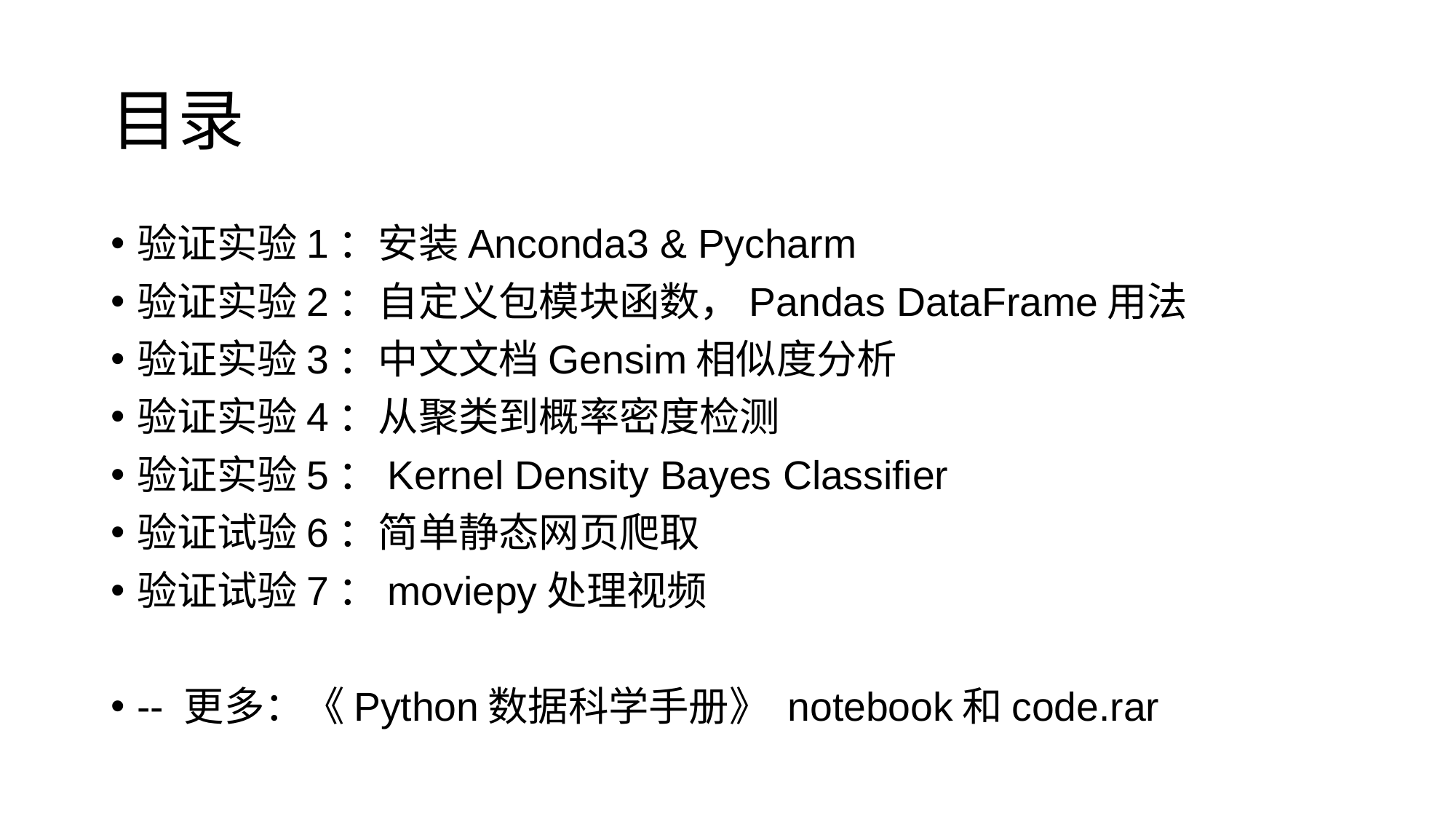

# 目录
验证实验1：安装Anconda3 & Pycharm
验证实验2：自定义包模块函数，Pandas DataFrame用法
验证实验3：中文文档Gensim相似度分析
验证实验4：从聚类到概率密度检测
验证实验5：Kernel Density Bayes Classifier
验证试验6：简单静态网页爬取
验证试验7：moviepy处理视频

-- 更多：《Python数据科学手册》 notebook和code.rar